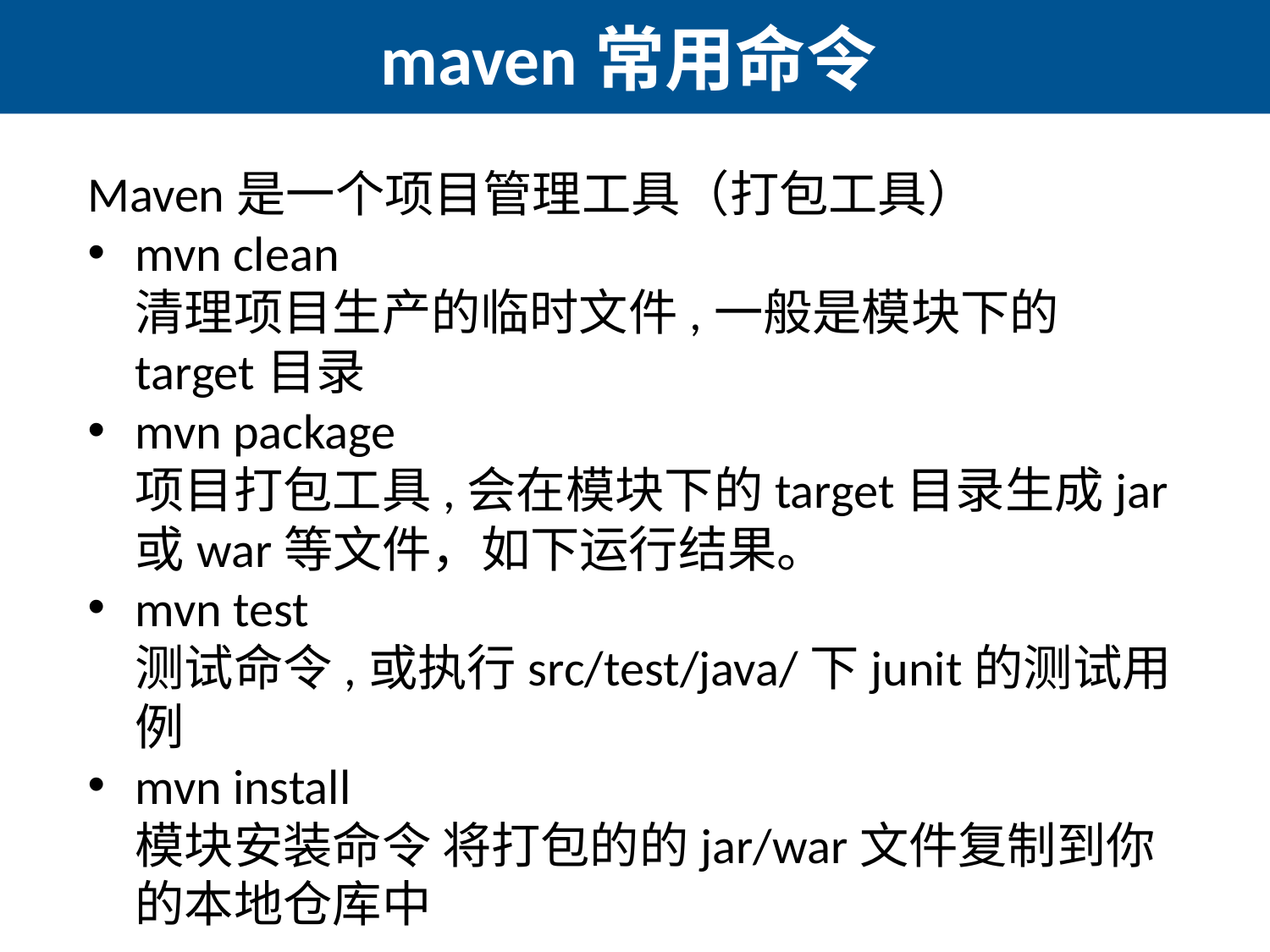

# maven常用命令
Maven是一个项目管理工具（打包工具）
mvn clean 
清理项目生产的临时文件,一般是模块下的target目录
mvn package 
项目打包工具,会在模块下的target目录生成jar或war等文件，如下运行结果。
mvn test 
测试命令,或执行src/test/java/下junit的测试用例
mvn install 
模块安装命令 将打包的的jar/war文件复制到你的本地仓库中